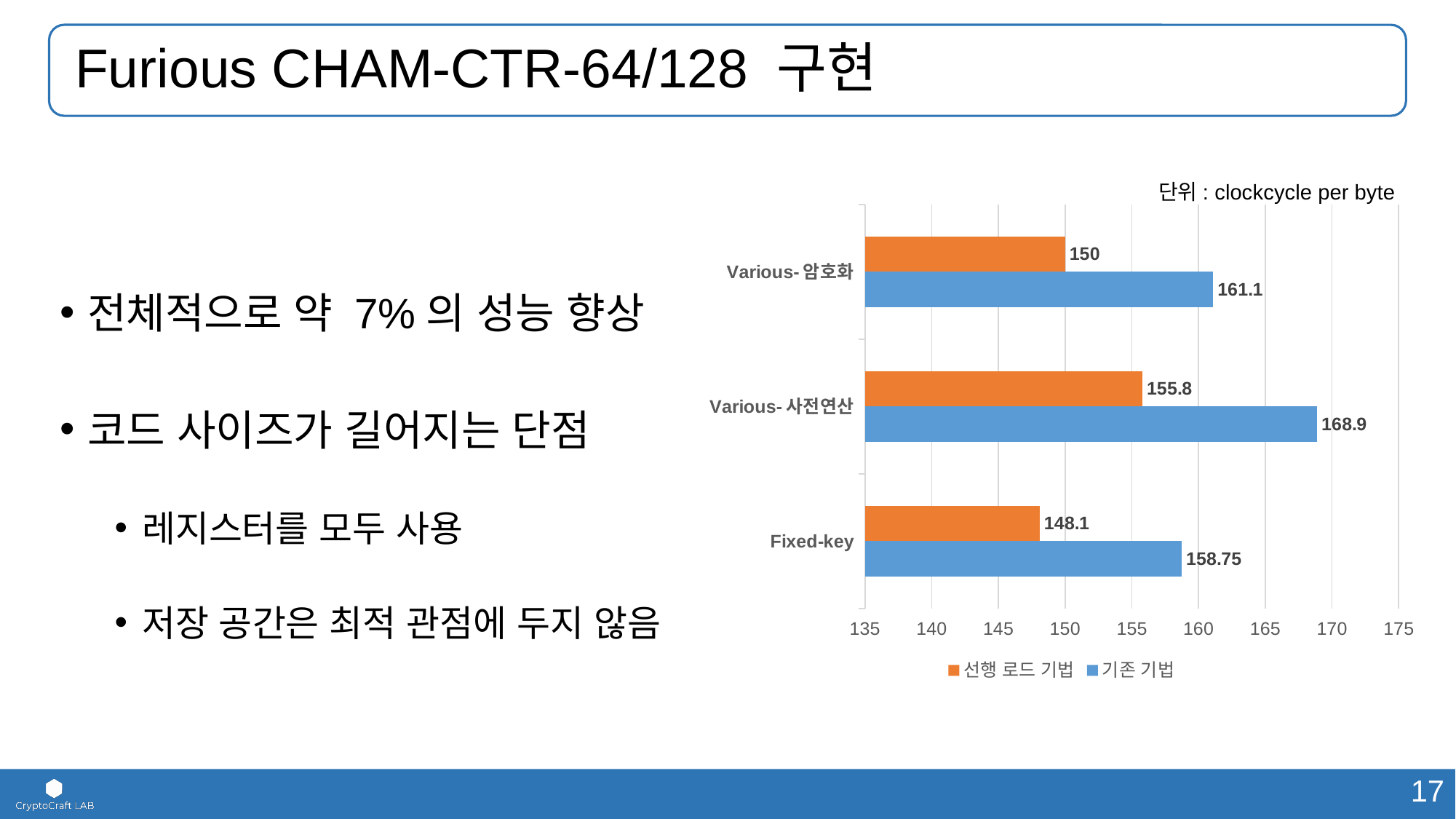

# Furious CHAM-CTR-64/128 구현
전체적으로 약 7%의 성능 향상
코드 사이즈가 길어지는 단점
레지스터를 모두 사용
저장 공간은 최적 관점에 두지 않음
단위: clockcycle per byte

### Chart

| Category | 기존 기법 | 선행 로드 기법 |
|---|---|---|
| Fixed-key | 158.75 | 148.1 |
| Various-사전연산 | 168.9 | 155.8 |
| Various-암호화 | 161.1 | 150.0 |